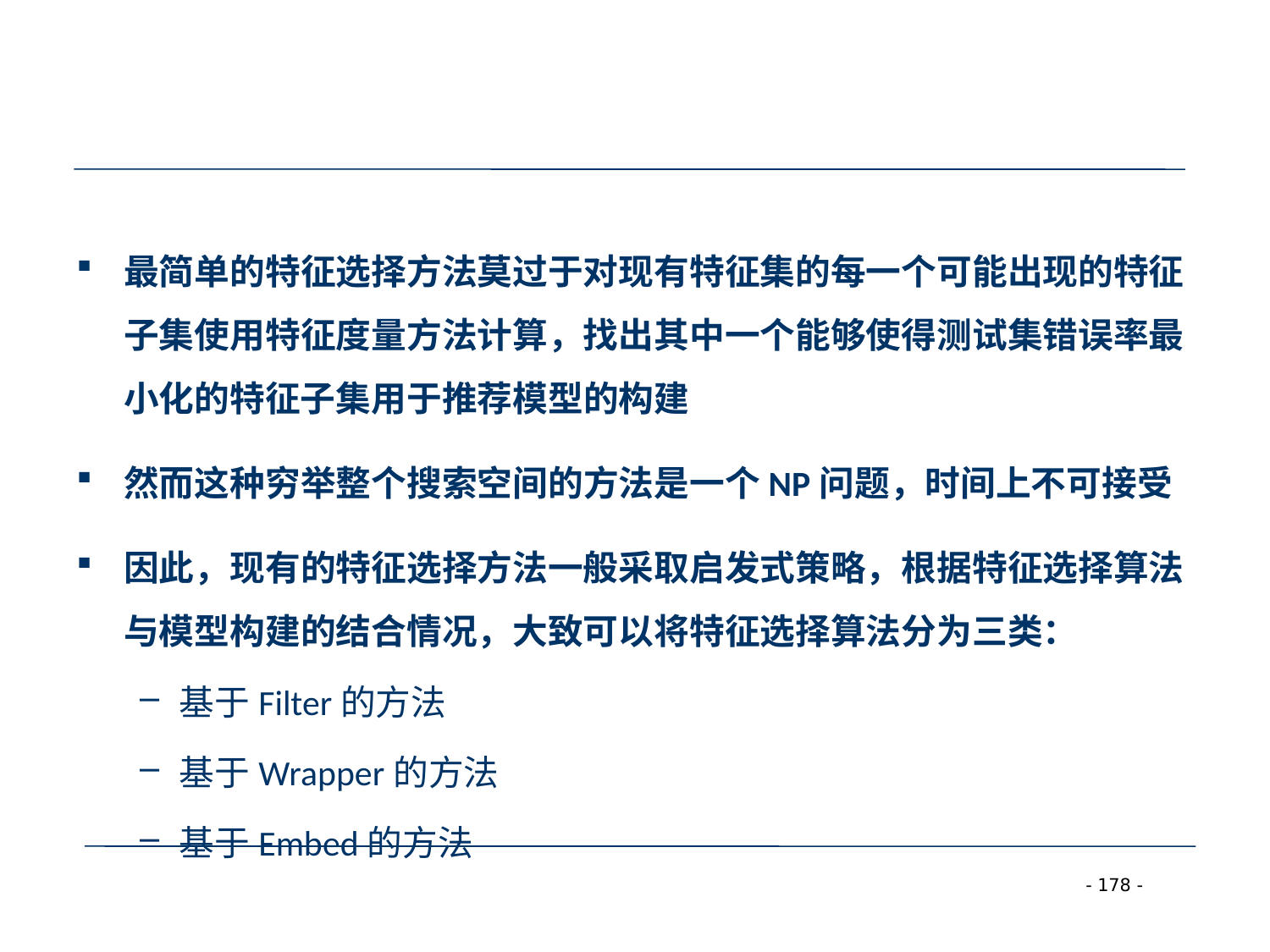

#
最简单的特征选择方法莫过于对现有特征集的每一个可能出现的特征子集使用特征度量方法计算，找出其中一个能够使得测试集错误率最小化的特征子集用于推荐模型的构建
然而这种穷举整个搜索空间的方法是一个NP问题，时间上不可接受
因此，现有的特征选择方法一般采取启发式策略，根据特征选择算法与模型构建的结合情况，大致可以将特征选择算法分为三类：
基于Filter的方法
基于Wrapper的方法
基于Embed的方法